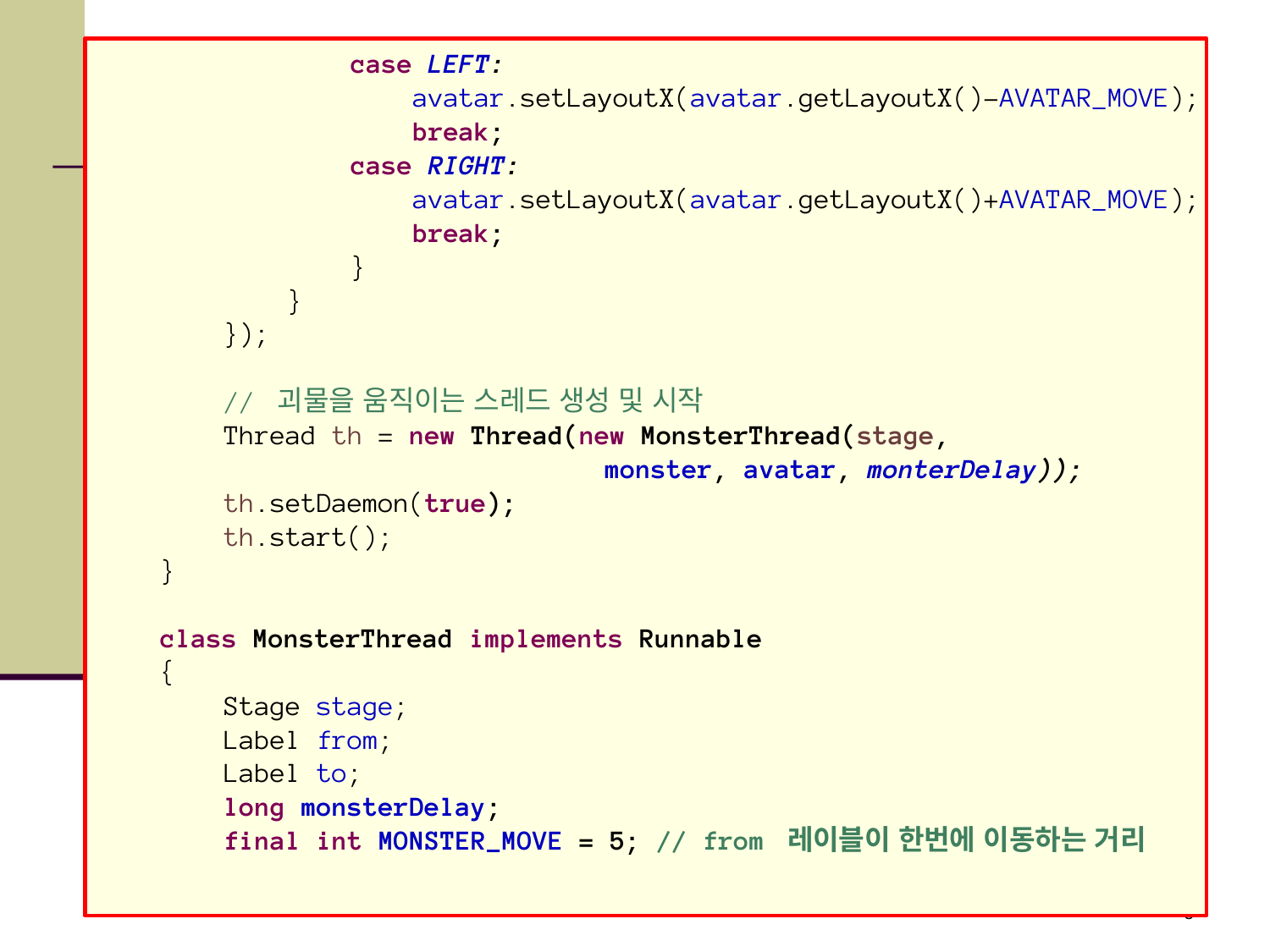

case LEFT:
    avatar.setLayoutX(avatar.getLayoutX()-AVATAR_MOVE);
    break;
case RIGHT:
    avatar.setLayoutX(avatar.getLayoutX()+AVATAR_MOVE);
    break;
}
}
});

// 괴물을 움직이는 스레드 생성 및 시작
Thread th = new Thread(new MonsterThread(stage,
			monster, avatar, monterDelay));
th.setDaemon(true);
th.start();
}

class MonsterThread implements Runnable
{
Stage stage;
Label from;
Label to;
long monsterDelay;
final int MONSTER_MOVE = 5; // from 레이블이 한번에 이동하는 거리
#

5